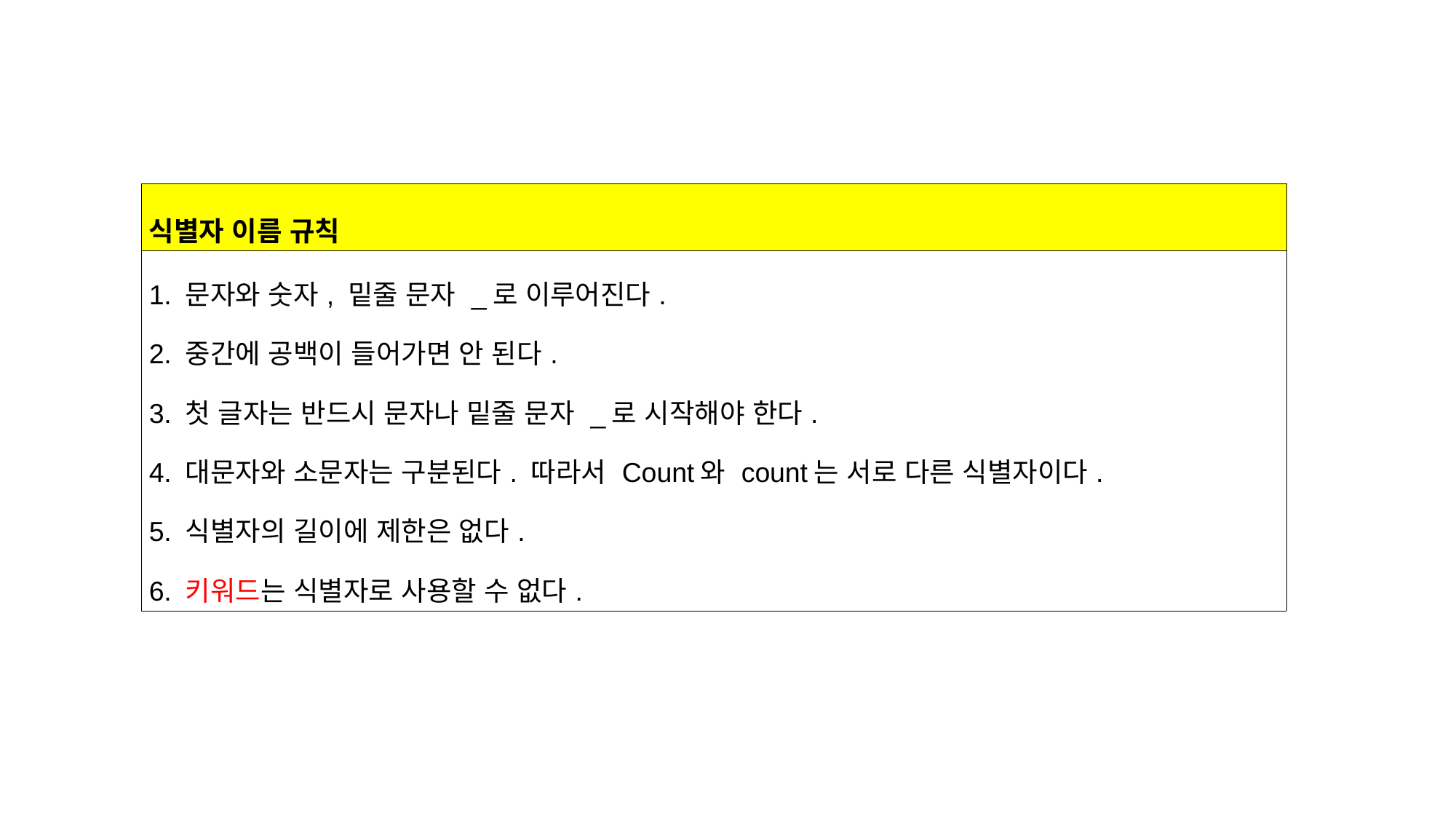

| 식별자 이름 규칙 |
| --- |
| 1. 문자와 숫자, 밑줄 문자 \_로 이루어진다. 2. 중간에 공백이 들어가면 안 된다. 3. 첫 글자는 반드시 문자나 밑줄 문자 \_로 시작해야 한다. 4. 대문자와 소문자는 구분된다. 따라서 Count와 count는 서로 다른 식별자이다. 5. 식별자의 길이에 제한은 없다. 6. 키워드는 식별자로 사용할 수 없다. |